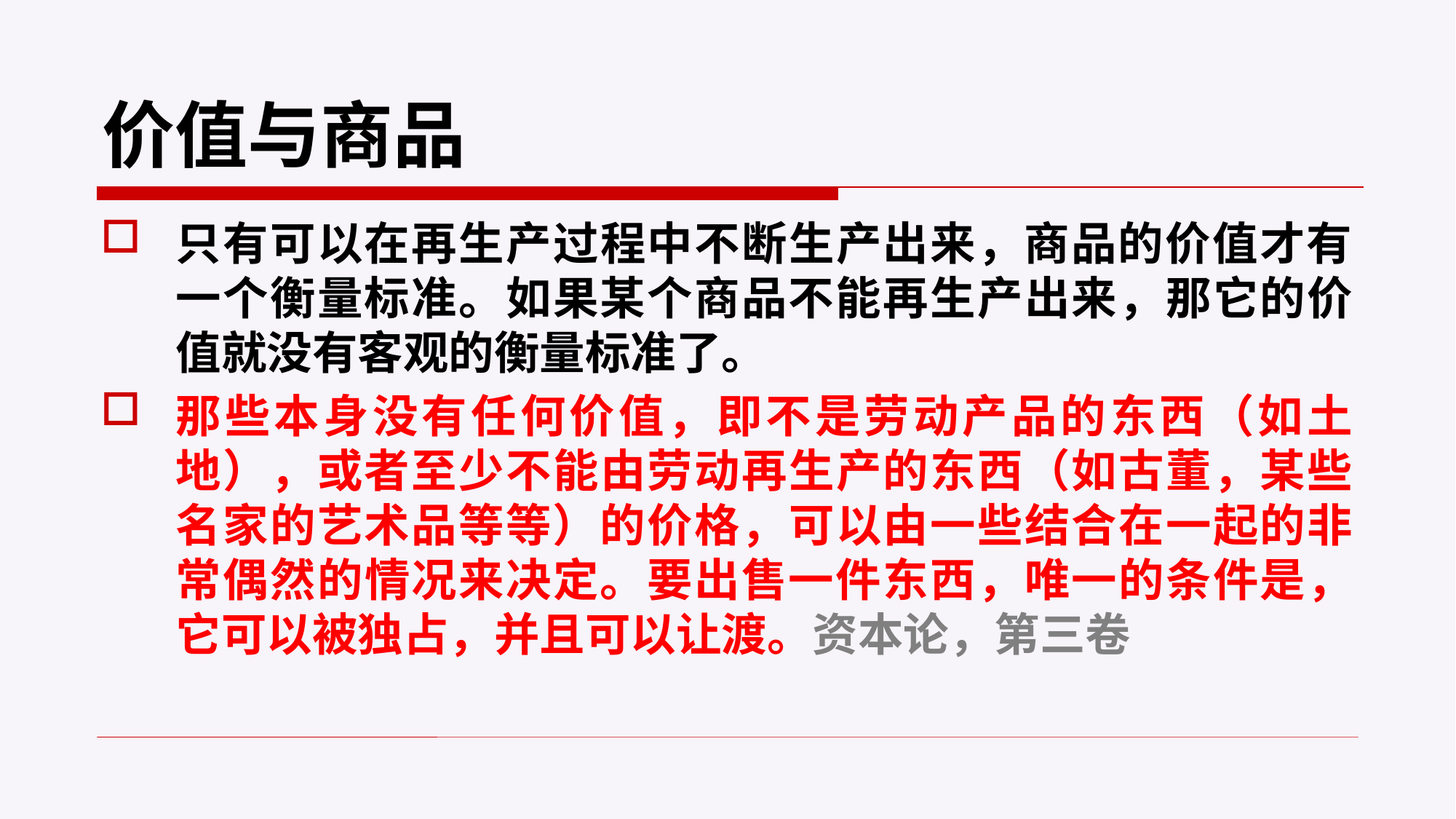

# 价值与商品
只有可以在再生产过程中不断生产出来，商品的价值才有一个衡量标准。如果某个商品不能再生产出来，那它的价值就没有客观的衡量标准了。
那些本身没有任何价值，即不是劳动产品的东西（如土地），或者至少不能由劳动再生产的东西（如古董，某些名家的艺术品等等）的价格，可以由一些结合在一起的非常偶然的情况来决定。要出售一件东西，唯一的条件是，它可以被独占，并且可以让渡。资本论，第三卷